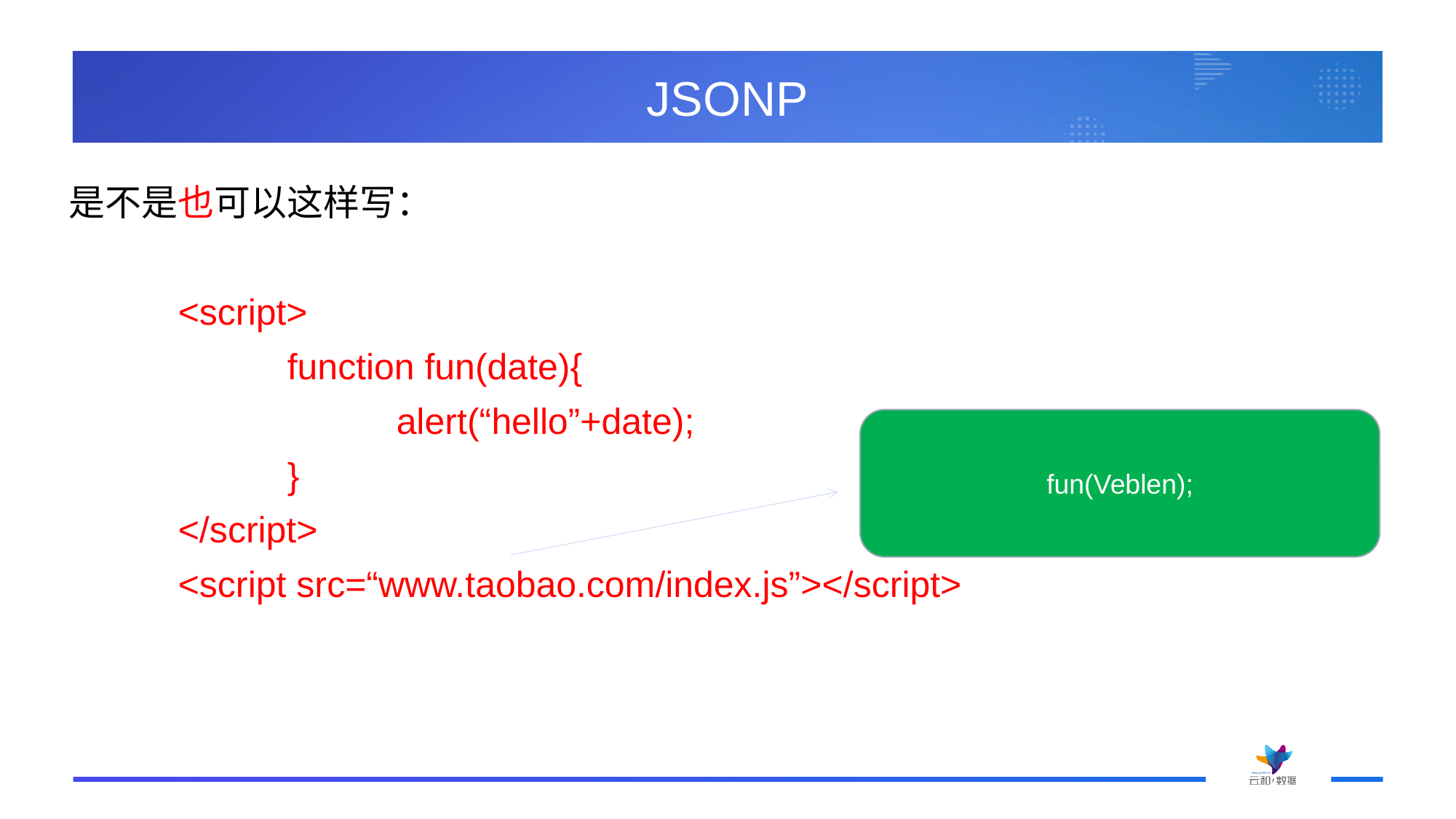

# JSONP

是不是也可以这样写：

	<script>
		function fun(date){
			alert(“hello”+date);
		}
	</script>
	<script src=“www.taobao.com/index.js”></script>
fun(Veblen);